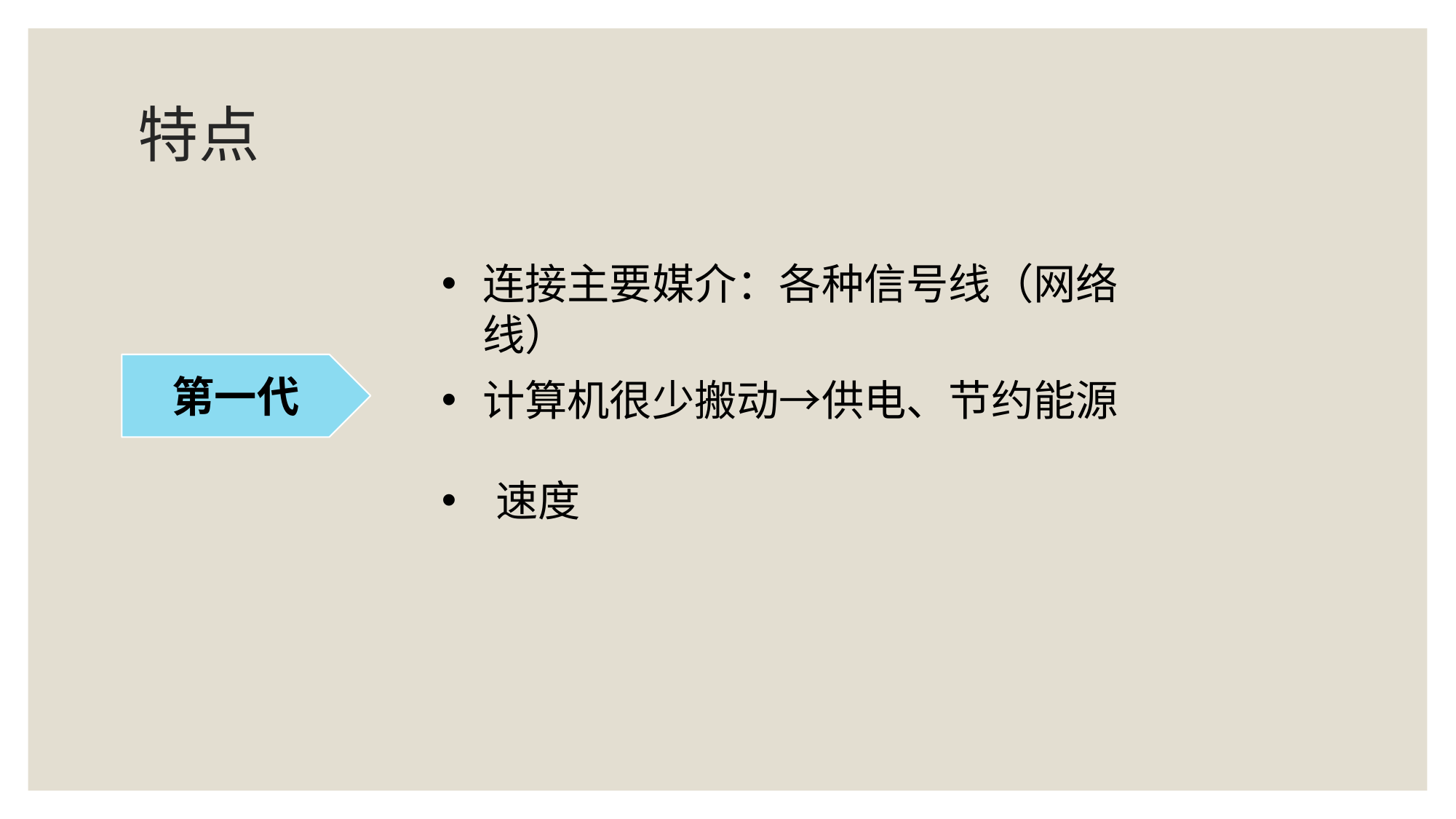

# 特点
连接主要媒介：各种信号线（网络线）
第一代
计算机很少搬动→供电、节约能源
速度